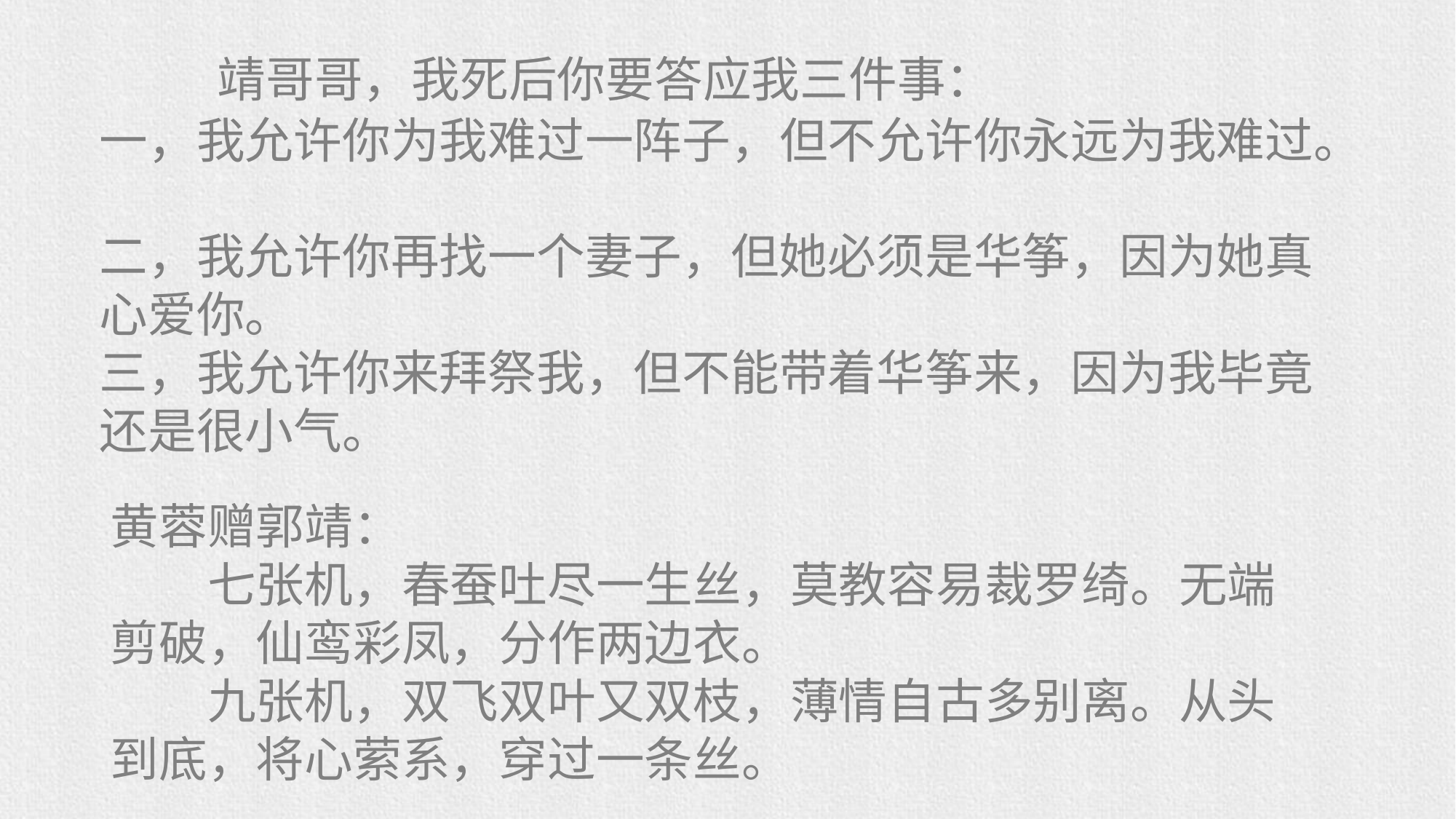

靖哥哥，我死后你要答应我三件事：
一，我允许你为我难过一阵子，但不允许你永远为我难过。
二，我允许你再找一个妻子，但她必须是华筝，因为她真心爱你。
三，我允许你来拜祭我，但不能带着华筝来，因为我毕竟还是很小气。
黄蓉赠郭靖：
　　七张机，春蚕吐尽一生丝，莫教容易裁罗绮。无端剪破，仙鸾彩凤，分作两边衣。
　　九张机，双飞双叶又双枝，薄情自古多别离。从头到底，将心萦系，穿过一条丝。